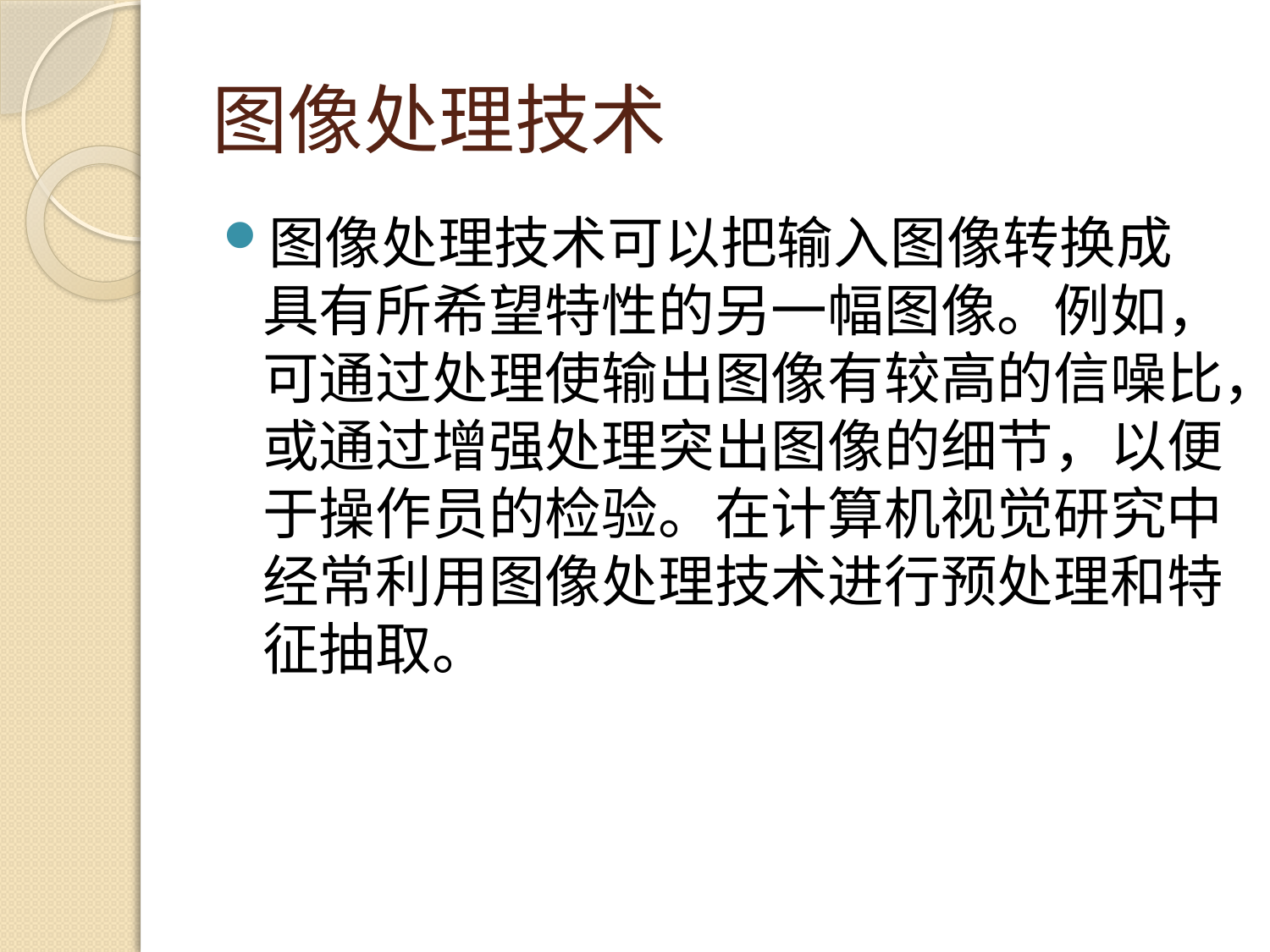

# 图像处理技术
图像处理技术可以把输入图像转换成具有所希望特性的另一幅图像。例如，可通过处理使输出图像有较高的信噪比，或通过增强处理突出图像的细节，以便于操作员的检验。在计算机视觉研究中经常利用图像处理技术进行预处理和特征抽取。